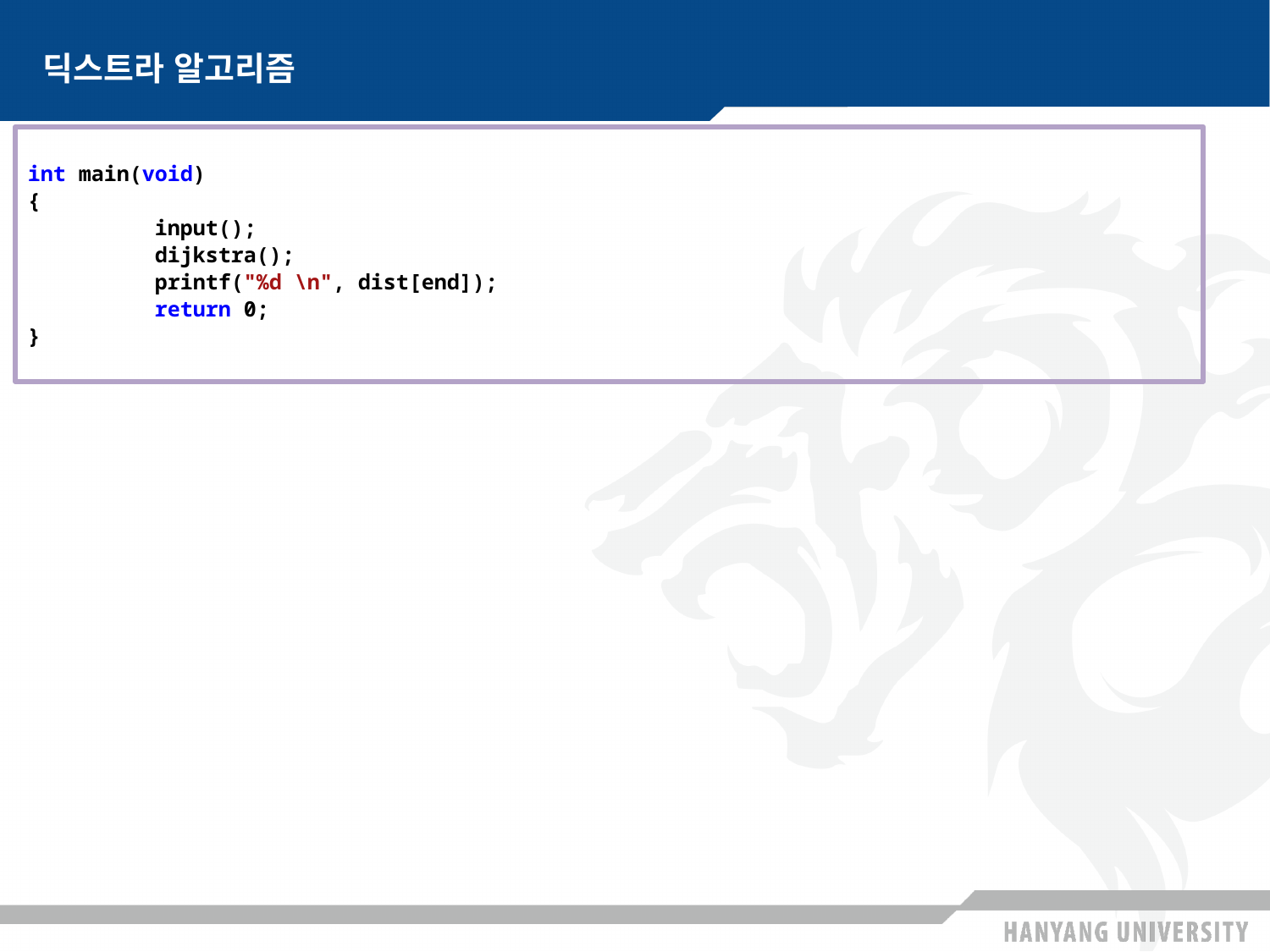

# 딕스트라 알고리즘

int main(void)
{
	input();
	dijkstra();
	printf("%d \n", dist[end]);
	return 0;
}